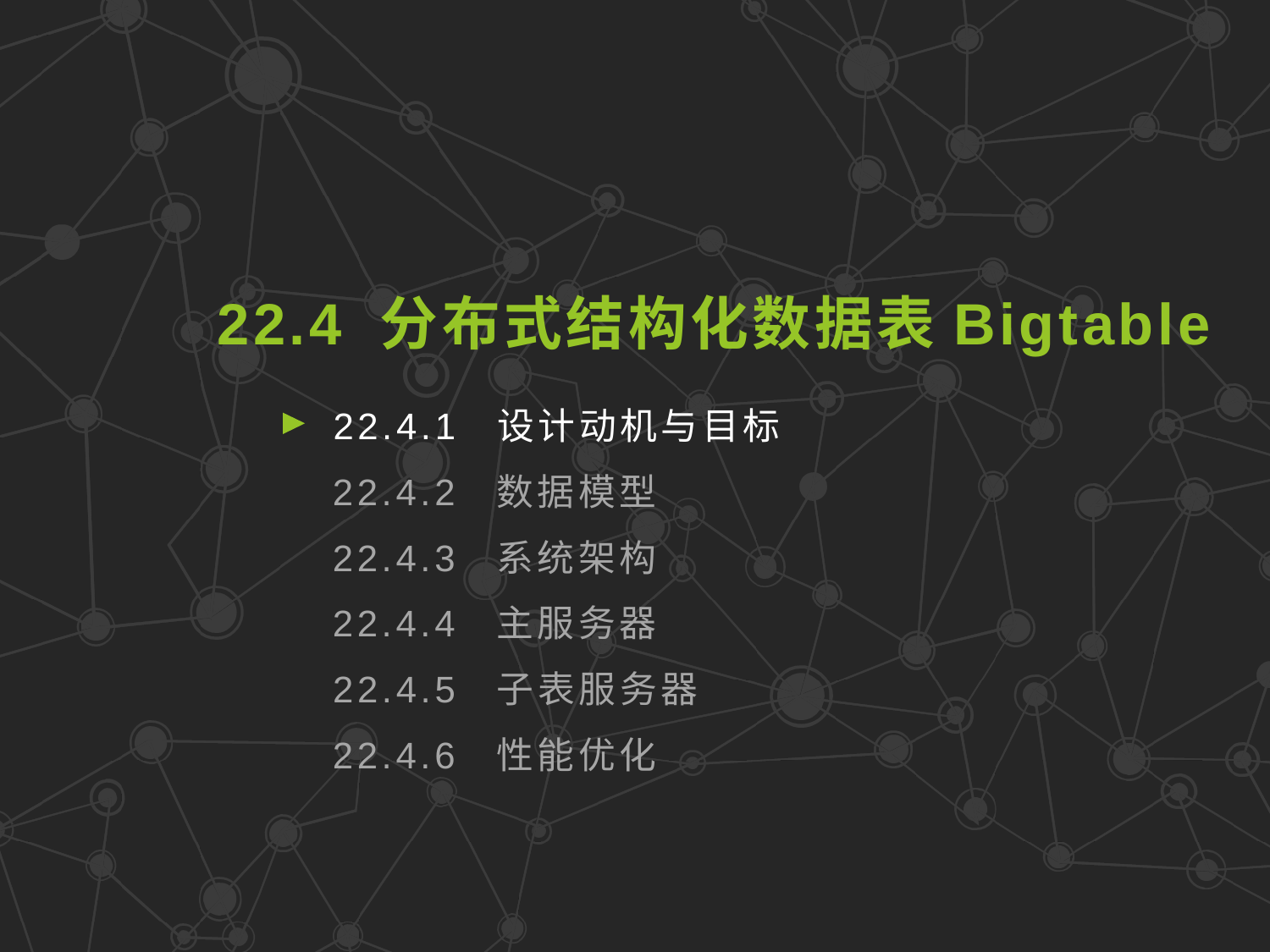

22.4 分布式结构化数据表Bigtable
22.4.1  设计动机与目标

22.4.2  数据模型
22.4.3  系统架构
22.4.4  主服务器
22.4.5  子表服务器
22.4.6  性能优化